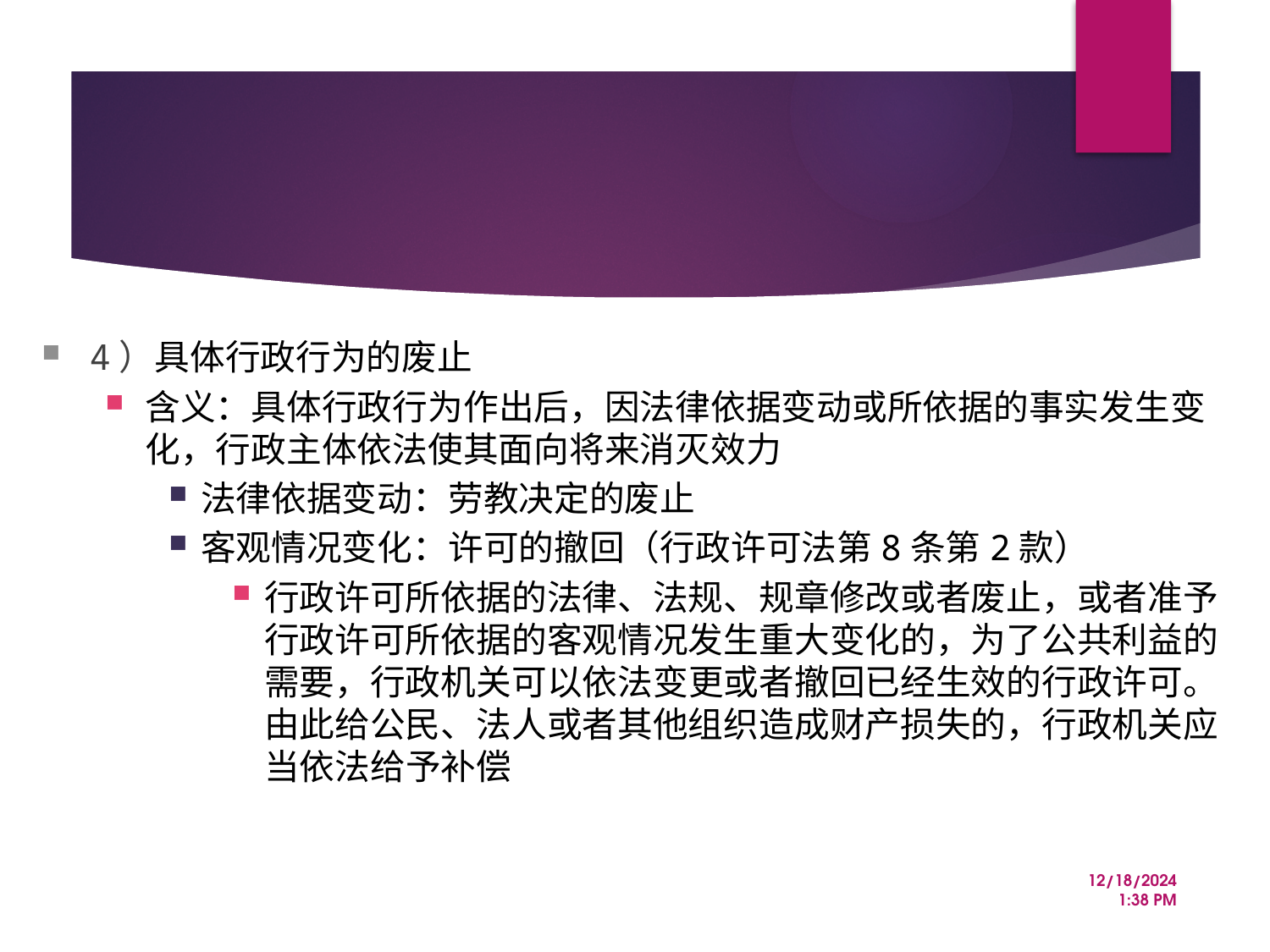

#
4）具体行政行为的废止
含义：具体行政行为作出后，因法律依据变动或所依据的事实发生变化，行政主体依法使其面向将来消灭效力
法律依据变动：劳教决定的废止
客观情况变化：许可的撤回（行政许可法第8条第2款）
行政许可所依据的法律、法规、规章修改或者废止，或者准予行政许可所依据的客观情况发生重大变化的，为了公共利益的需要，行政机关可以依法变更或者撤回已经生效的行政许可。由此给公民、法人或者其他组织造成财产损失的，行政机关应当依法给予补偿

12/18/2024 1:38 PM